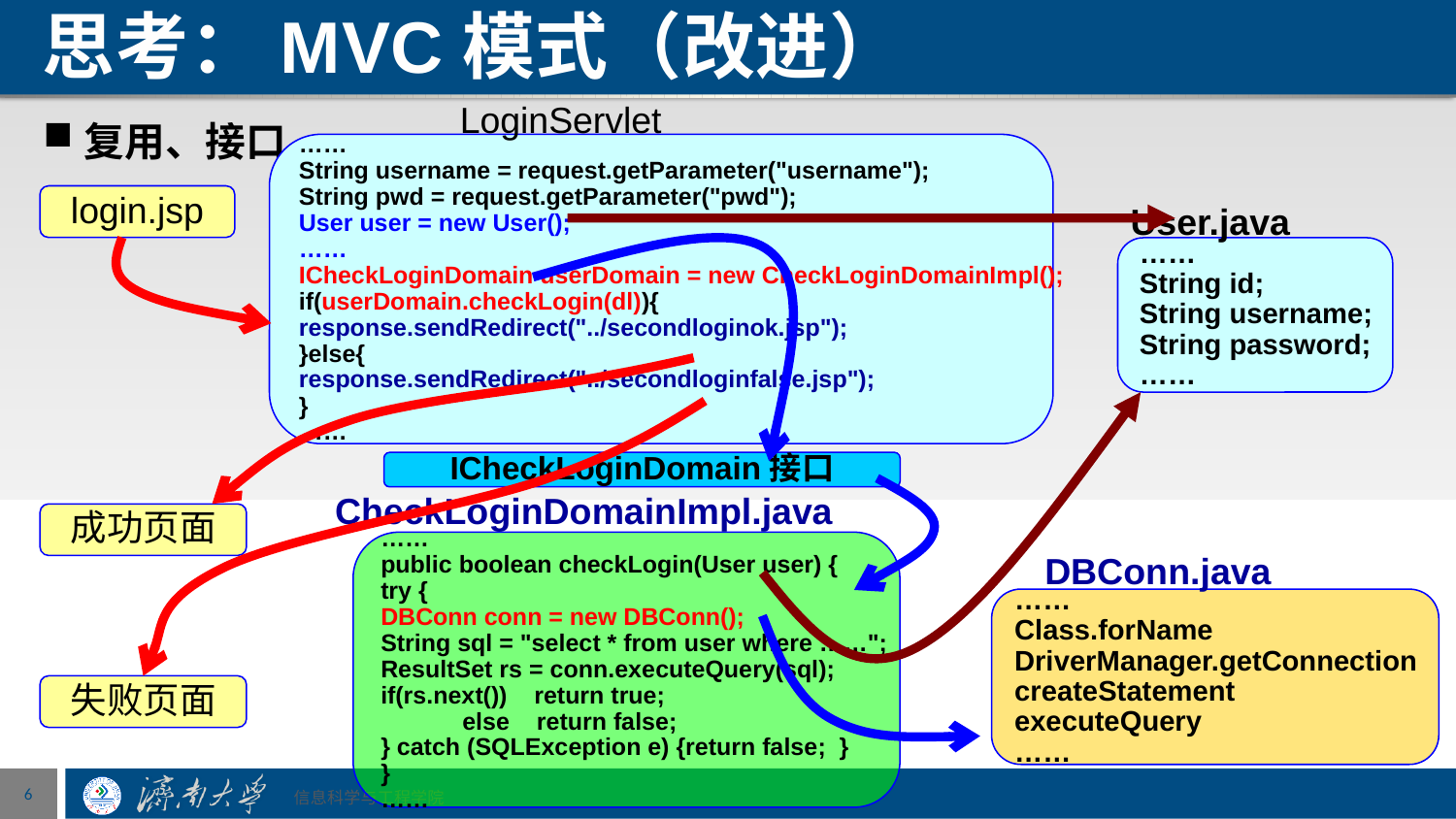

# 思考：MVC模式（改进）
LoginServlet
复用、接口
……
String username = request.getParameter("username");
String pwd = request.getParameter("pwd");
User user = new User();
……
ICheckLoginDomain userDomain = new CheckLoginDomainImpl();
if(userDomain.checkLogin(dl)){
response.sendRedirect("../secondloginok.jsp");
}else{
response.sendRedirect("../secondloginfalse.jsp");
}
……
login.jsp
User.java

……
String id;
String username;
String password;
……

ICheckLoginDomain接口

CheckLoginDomainImpl.java
成功页面
……
public boolean checkLogin(User user) {
try {
DBConn conn = new DBConn();
String sql = "select * from user where ……";
ResultSet rs = conn.executeQuery(sql);
if(rs.next())    return true;
            else    return false;
} catch (SQLException e) {return false;  }
}
……
DBConn.java
……
Class.forName
DriverManager.getConnection
createStatement
executeQuery
……

失败页面